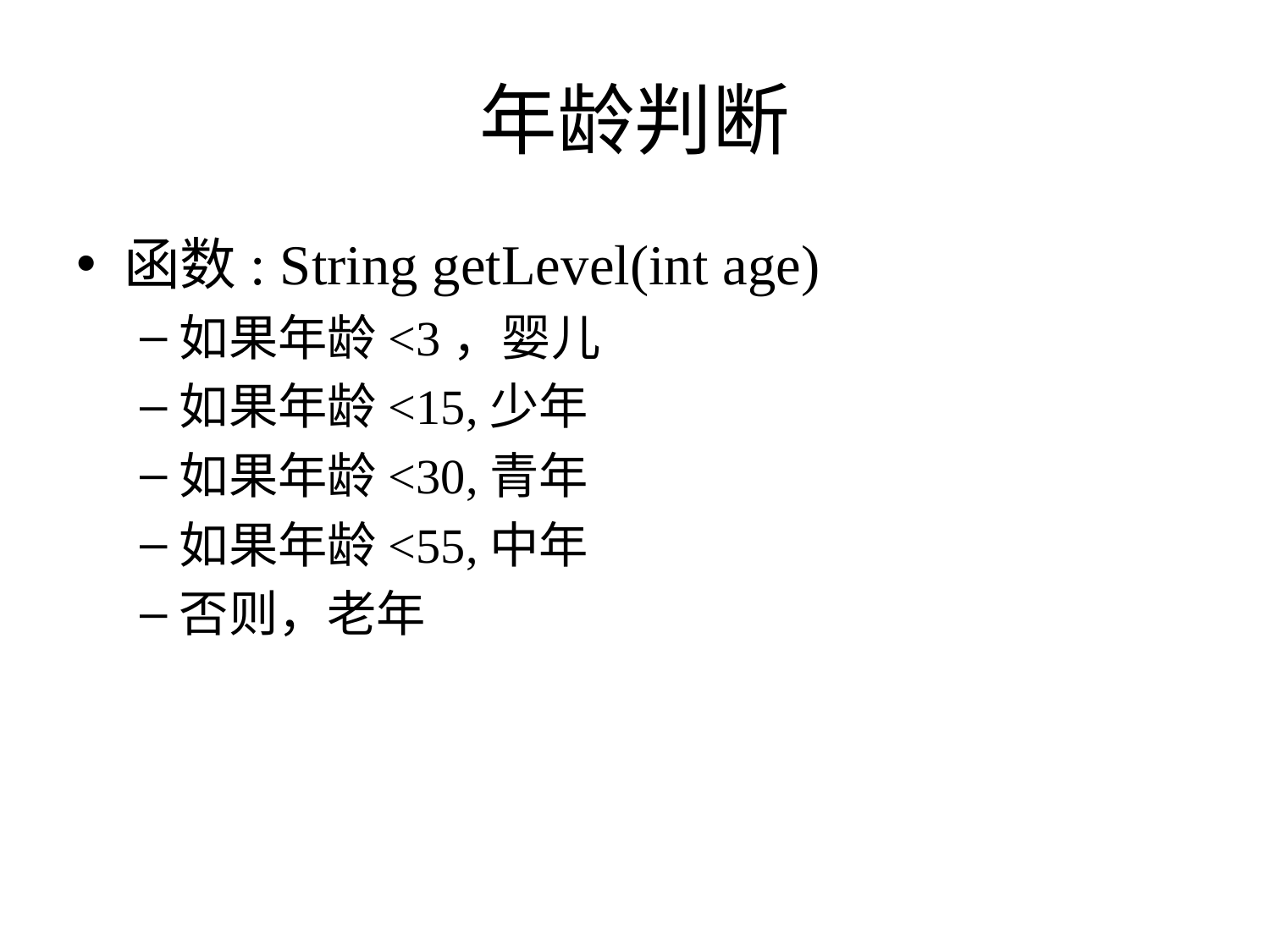

# 年龄判断
函数: String getLevel(int age)
如果年龄<3，婴儿
如果年龄<15,少年
如果年龄<30,青年
如果年龄<55,中年
否则，老年